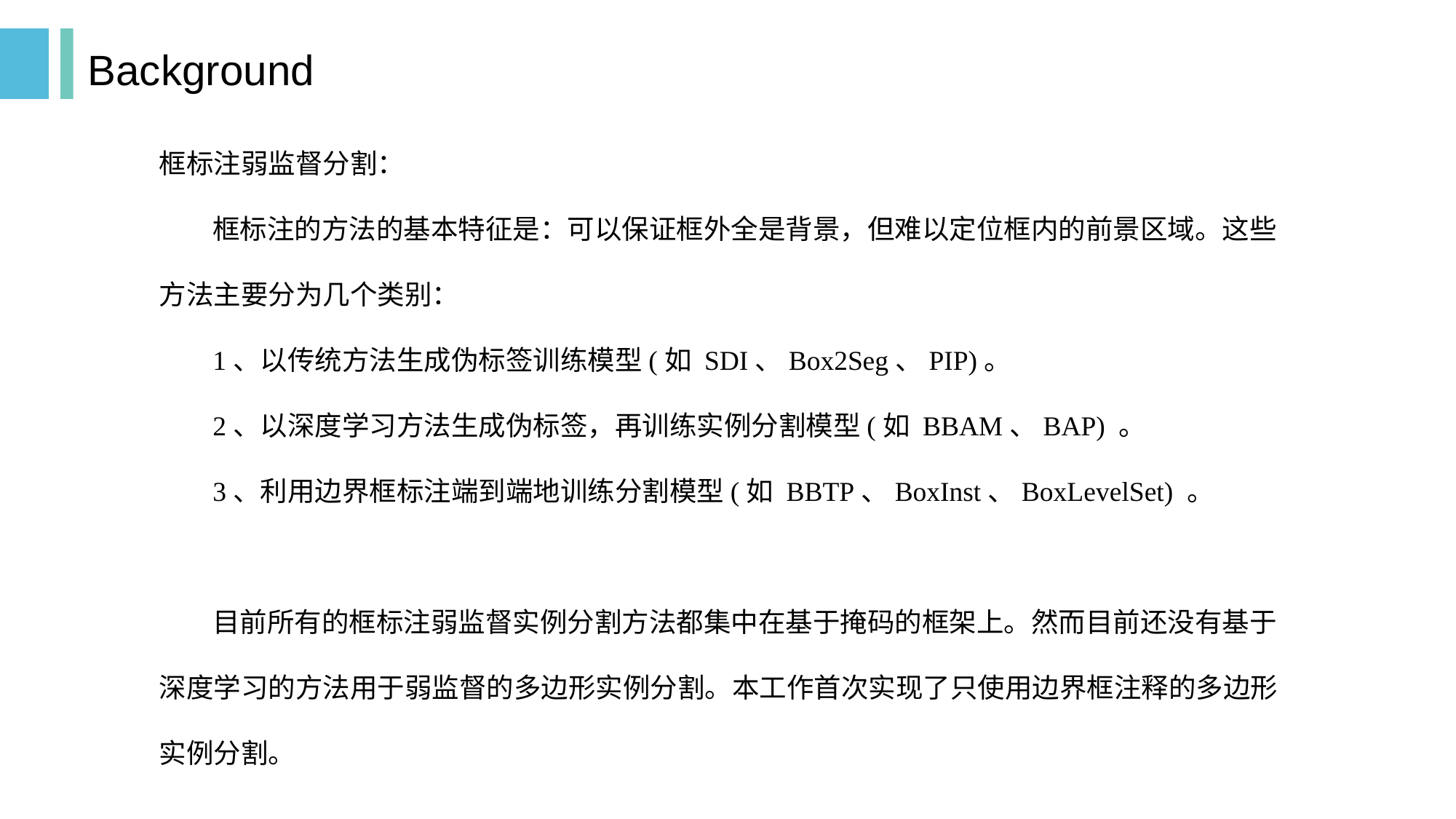

# Background
框标注弱监督分割：
框标注的方法的基本特征是：可以保证框外全是背景，但难以定位框内的前景区域。这些方法主要分为几个类别：
1、以传统方法生成伪标签训练模型(如 SDI、Box2Seg、PIP)。
2、以深度学习方法生成伪标签，再训练实例分割模型(如 BBAM、BAP) 。
3、利用边界框标注端到端地训练分割模型(如 BBTP、BoxInst、BoxLevelSet) 。

目前所有的框标注弱监督实例分割方法都集中在基于掩码的框架上。然而目前还没有基于深度学习的方法用于弱监督的多边形实例分割。本工作首次实现了只使用边界框注释的多边形实例分割。